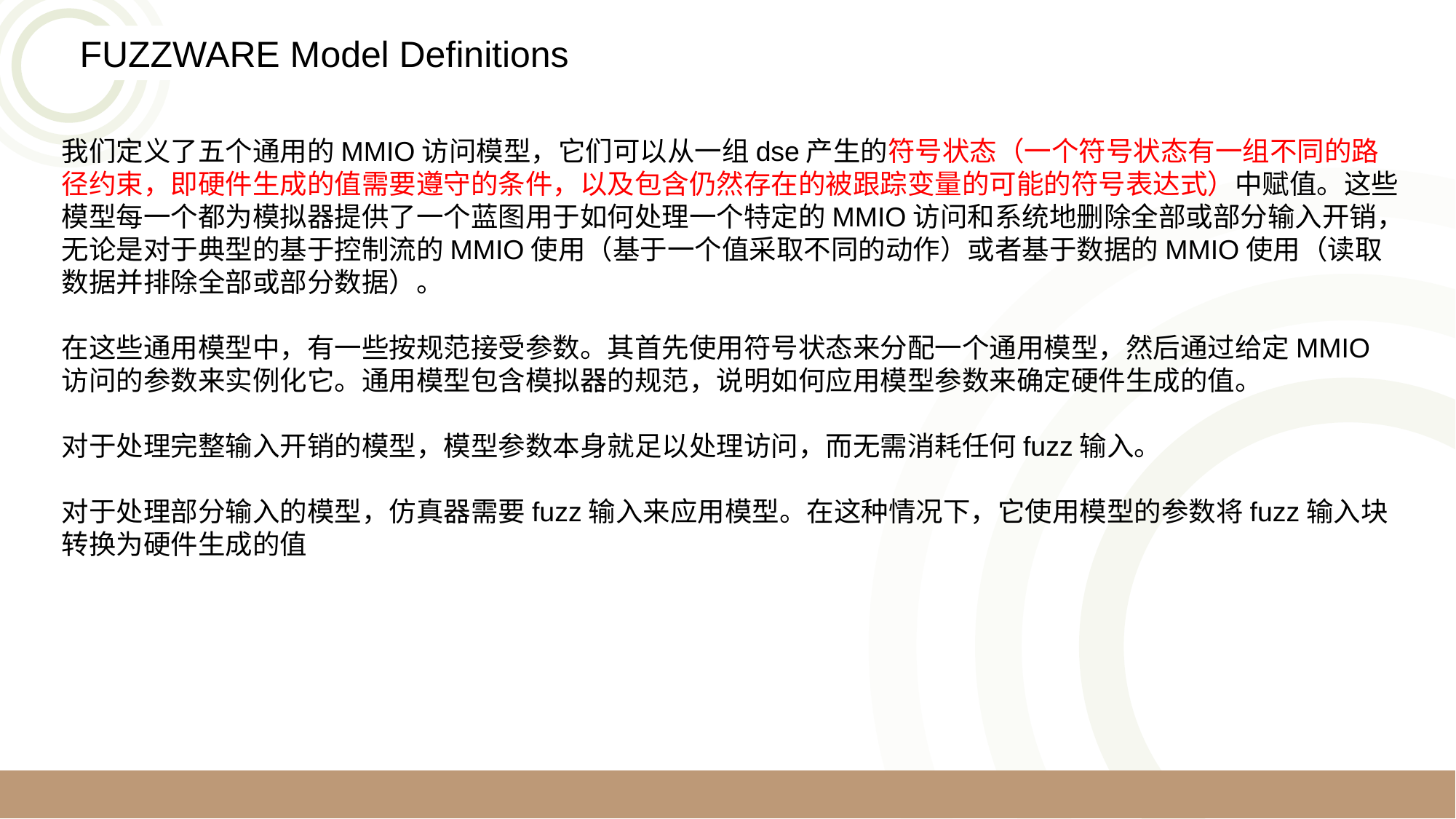

FUZZWARE Model Definitions

我们定义了五个通用的MMIO访问模型，它们可以从一组dse产生的符号状态（一个符号状态有一组不同的路径约束，即硬件生成的值需要遵守的条件，以及包含仍然存在的被跟踪变量的可能的符号表达式）中赋值。这些模型每一个都为模拟器提供了一个蓝图用于如何处理一个特定的MMIO访问和系统地删除全部或部分输入开销，无论是对于典型的基于控制流的MMIO使用（基于一个值采取不同的动作）或者基于数据的MMIO使用（读取数据并排除全部或部分数据）。

在这些通用模型中，有一些按规范接受参数。其首先使用符号状态来分配一个通用模型，然后通过给定MMIO访问的参数来实例化它。通用模型包含模拟器的规范，说明如何应用模型参数来确定硬件生成的值。

对于处理完整输入开销的模型，模型参数本身就足以处理访问，而无需消耗任何fuzz输入。

对于处理部分输入的模型，仿真器需要fuzz输入来应用模型。在这种情况下，它使用模型的参数将fuzz输入块转换为硬件生成的值